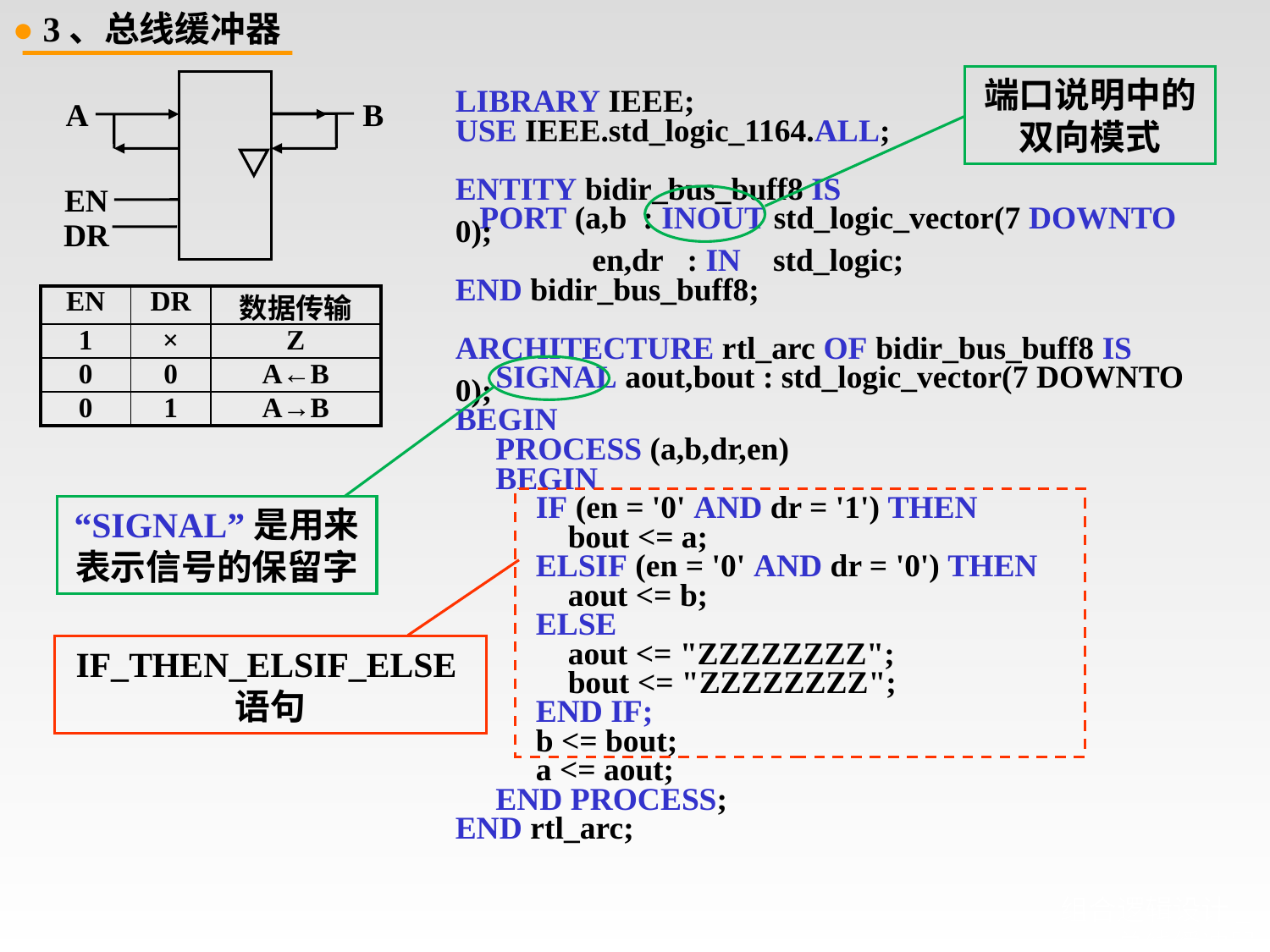

● 3、总线缓冲器

LIBRARY IEEE;
USE IEEE.std_logic_1164.ALL;

ENTITY bidir_bus_buff8 IS
   PORT (a,b  : INOUT std_logic_vector(7 DOWNTO 0);
                 en,dr   : IN    std_logic;
END bidir_bus_buff8;

ARCHITECTURE rtl_arc OF bidir_bus_buff8 IS
     SIGNAL aout,bout : std_logic_vector(7 DOWNTO 0);
BEGIN
     PROCESS (a,b,dr,en)
     BEGIN
          IF (en = '0' AND dr = '1') THEN
              bout <= a;
          ELSIF (en = '0' AND dr = '0') THEN
              aout <= b;
          ELSE
              aout <= "ZZZZZZZZ";
              bout <= "ZZZZZZZZ";
          END IF;
          b <= bout;
          a <= aout;
     END PROCESS;
END rtl_arc;
端口说明中的双向模式

A
B

EN

DR

| EN | DR | 数据传输 |
| --- | --- | --- |
| 1 | × | Z |
| 0 | 0 | A←B |
| 0 | 1 | A→B |

“SIGNAL”是用来表示信号的保留字

IF_THEN_ELSIF_ELSE语句
# 组合逻辑设计_总线缓冲器